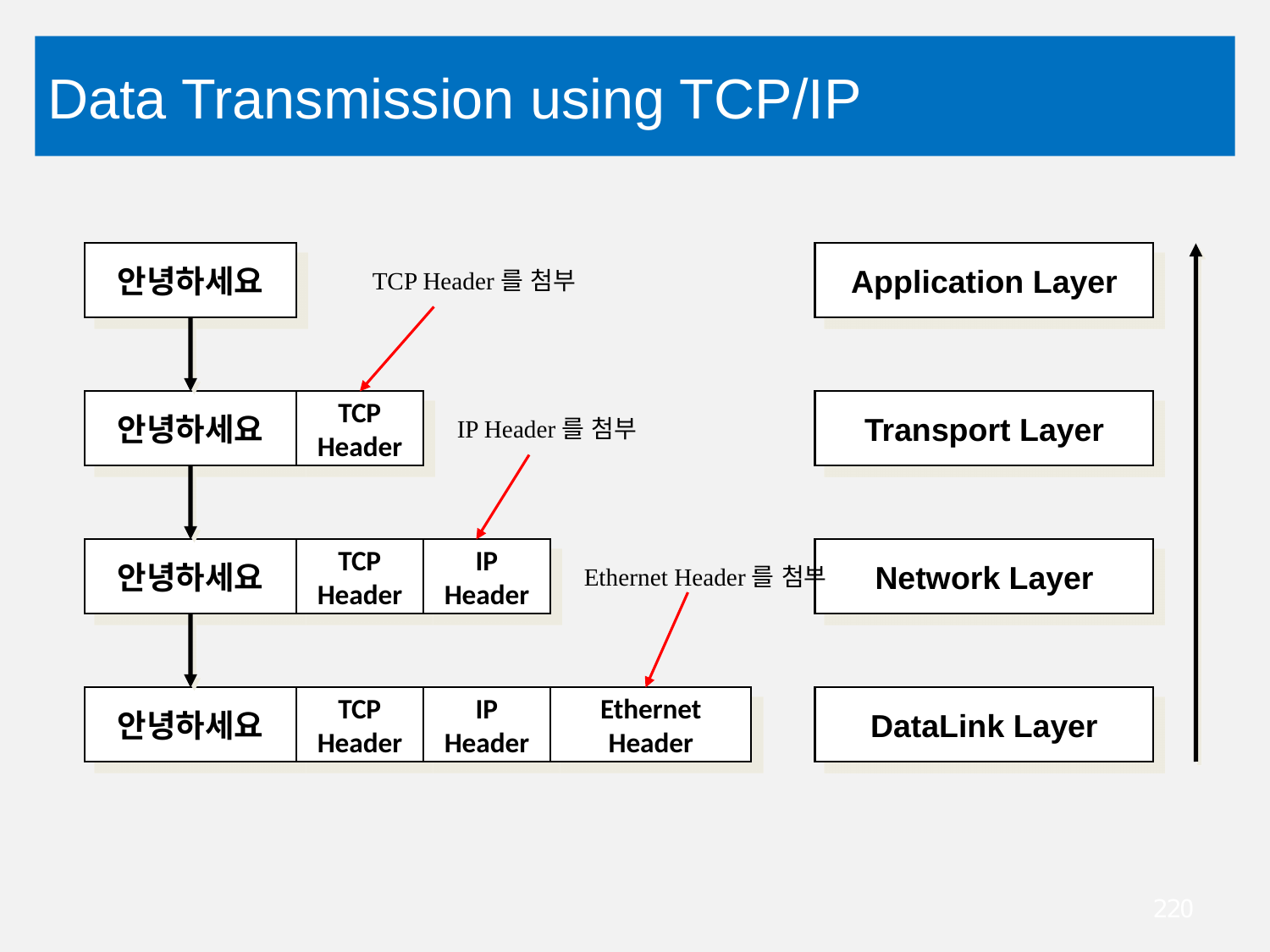

# Data Transmission using TCP/IP
안녕하세요
TCP Header를 첨부
Application Layer

안녕하세요
TCP
Header
IP Header를 첨부
Transport Layer

안녕하세요
TCP
Header
IP
Header
Ethernet Header를 첨부
Network Layer

안녕하세요
TCP
Header
IP
Header
Ethernet
Header
DataLink Layer
220